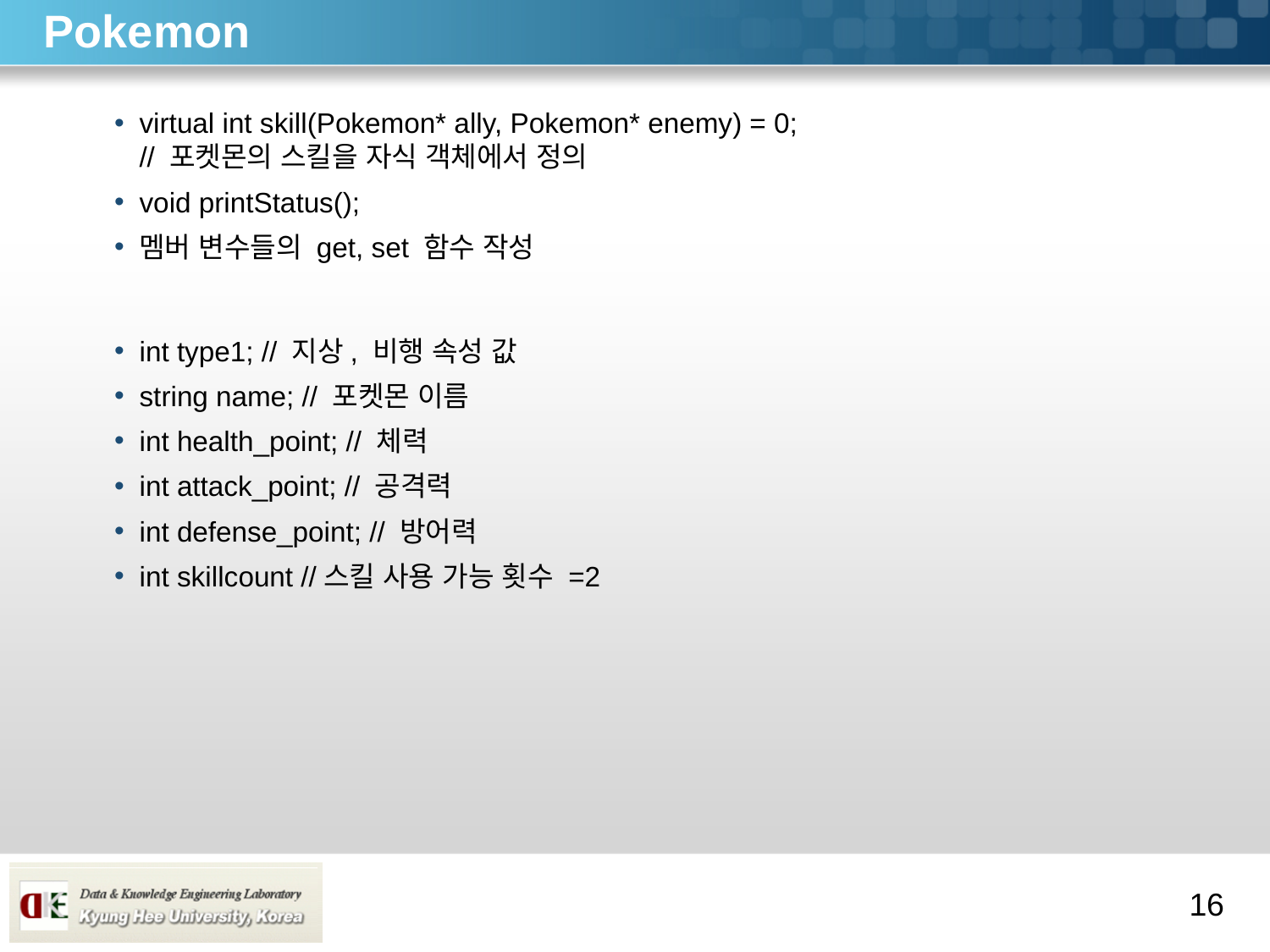

# Pokemon
virtual int skill(Pokemon* ally, Pokemon* enemy) = 0;
// 포켓몬의 스킬을 자식 객체에서 정의
void printStatus();
멤버 변수들의 get, set 함수 작성

int type1; // 지상, 비행 속성 값
string name; // 포켓몬 이름
int health_point; // 체력
int attack_point; // 공격력
int defense_point; // 방어력
int skillcount //스킬 사용 가능 횟수 =2